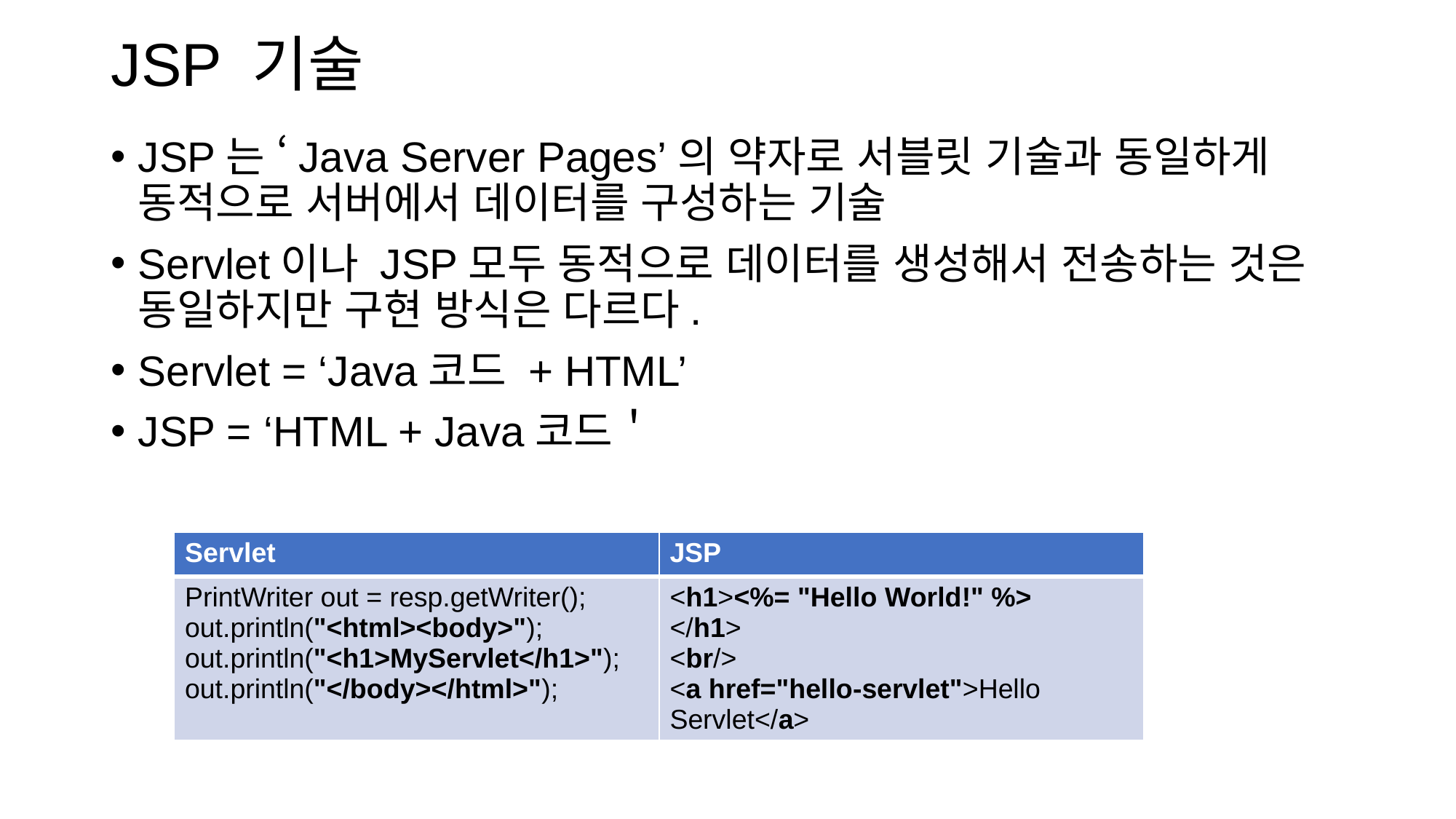

# JSP 기술
JSP는 ‘Java Server Pages’의 약자로 서블릿 기술과 동일하게 동적으로 서버에서 데이터를 구성하는 기술
Servlet이나 JSP모두 동적으로 데이터를 생성해서 전송하는 것은 동일하지만 구현 방식은 다르다.
Servlet = ‘Java코드 + HTML’
JSP = ‘HTML + Java코드＇
| Servlet | JSP |
| --- | --- |
| PrintWriter out = resp.getWriter(); out.println("<html><body>"); out.println("<h1>MyServlet</h1>"); out.println("</body></html>"); | <h1><%= "Hello World!" %> </h1> <br/> <a href="hello-servlet">Hello Servlet</a> |